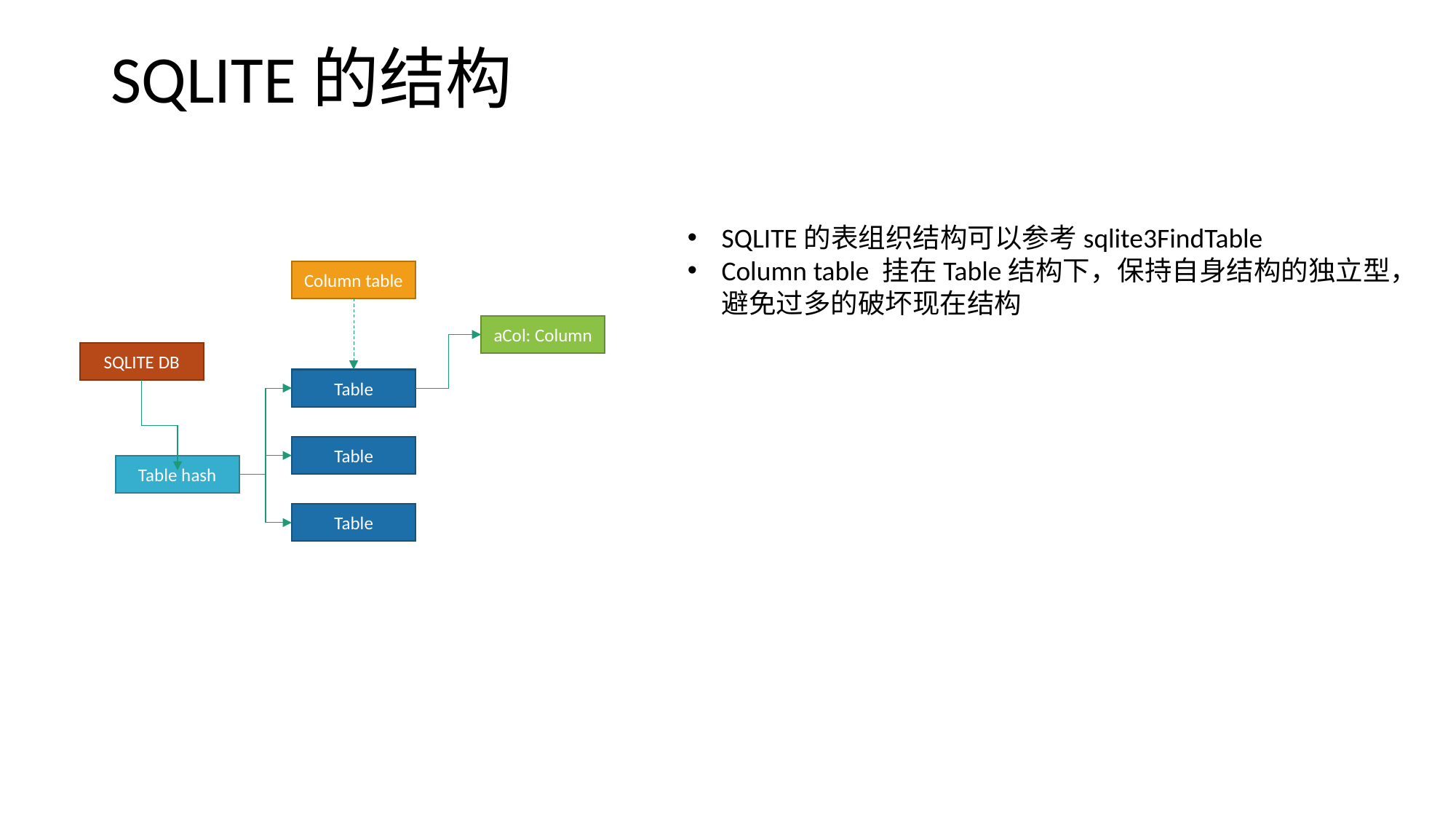

# SQLITE的结构
SQLITE的表组织结构可以参考sqlite3FindTable
Column table 挂在Table结构下，保持自身结构的独立型，避免过多的破坏现在结构

Column table
aCol: Column
SQLITE DB
Table
Table
Table hash
Table